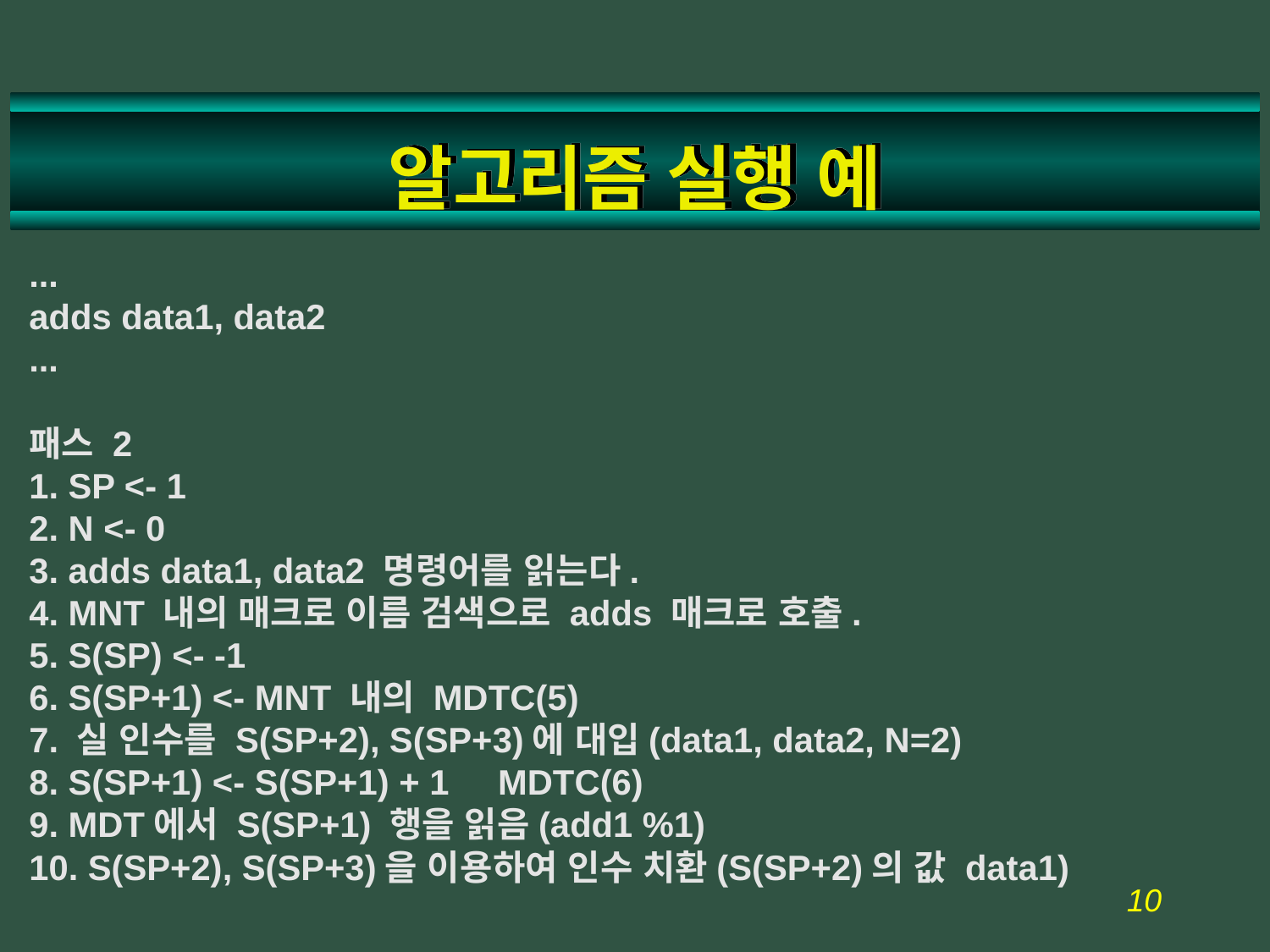

# 알고리즘 실행 예
...
adds data1, data2
...

패스 2
1. SP <- 1
2. N <- 0
3. adds data1, data2 명령어를 읽는다.
4. MNT 내의 매크로 이름 검색으로 adds 매크로 호출.
5. S(SP) <- -1
6. S(SP+1) <- MNT 내의 MDTC(5)
7. 실 인수를 S(SP+2), S(SP+3)에 대입(data1, data2, N=2)
8. S(SP+1) <- S(SP+1) + 1     MDTC(6)
9. MDT에서 S(SP+1) 행을 읽음(add1 %1)
10. S(SP+2), S(SP+3)을 이용하여 인수 치환(S(SP+2)의 값 data1)
10